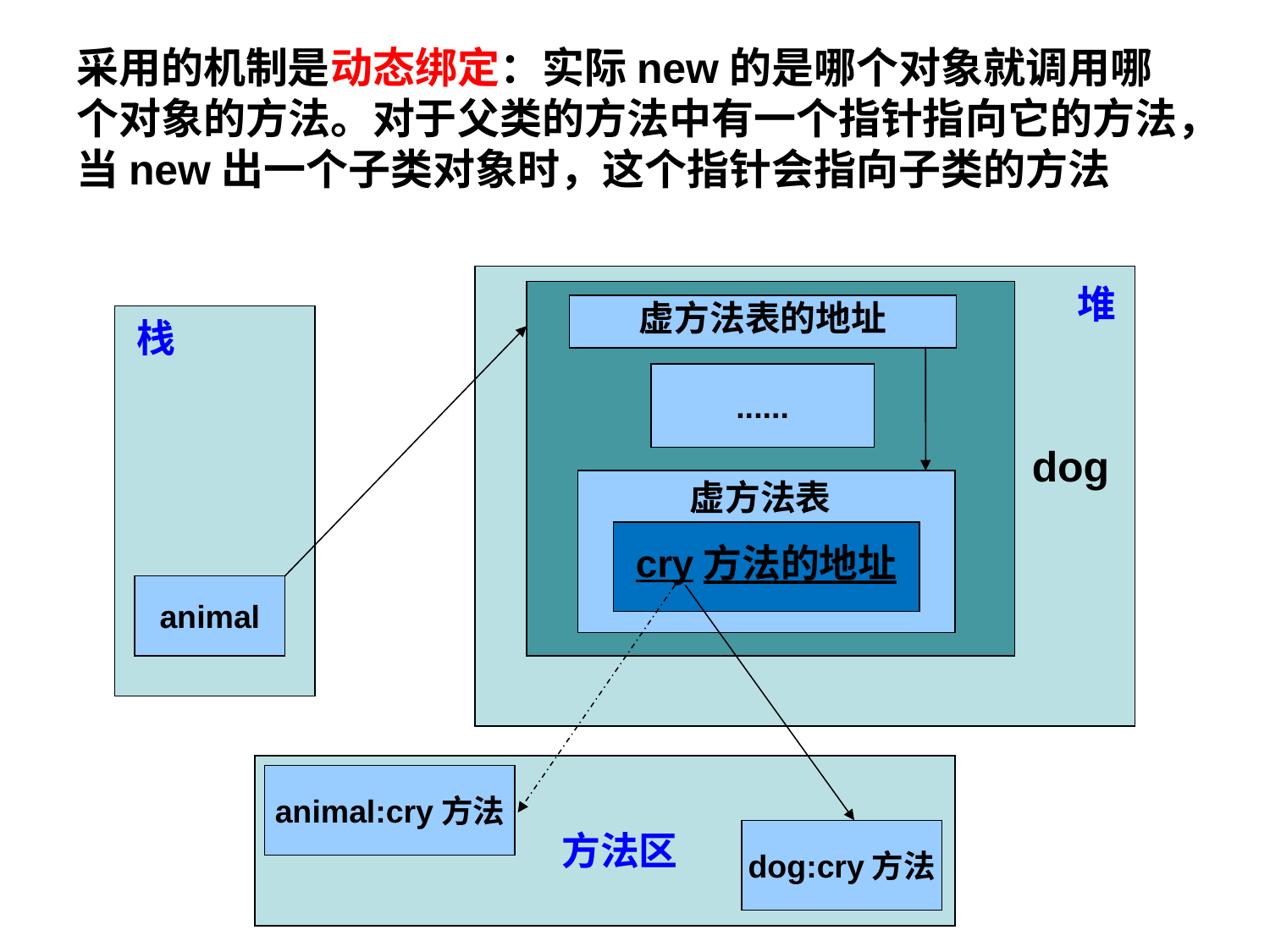

# 采用的机制是动态绑定：实际new的是哪个对象就调用哪个对象的方法。对于父类的方法中有一个指针指向它的方法，当new出一个子类对象时，这个指针会指向子类的方法

堆

虚方法表的地址

栈

......
dog
虚方法表

cry方法的地址
animal

animal:cry方法
dog:cry方法
方法区